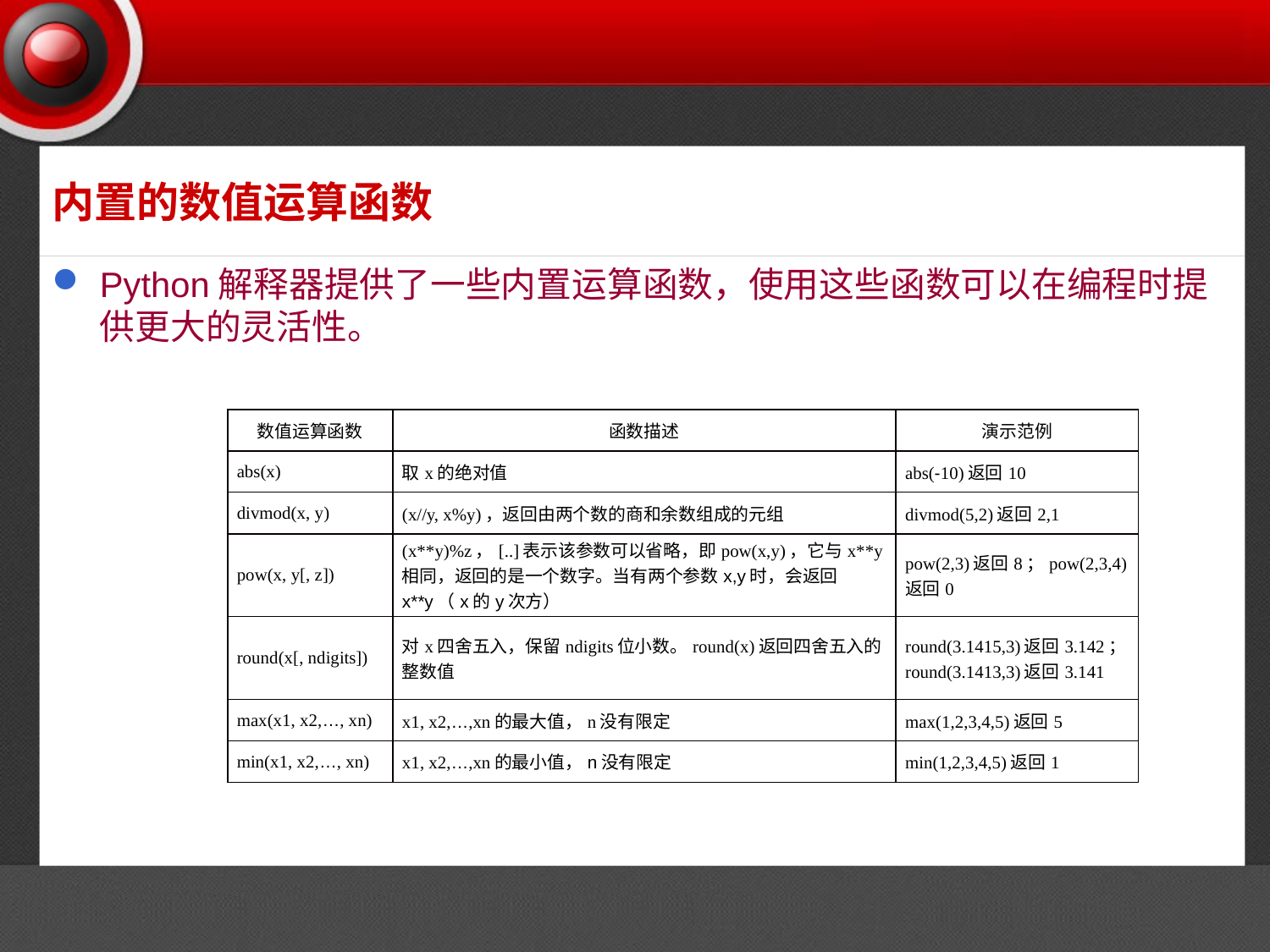

# 内置的数值运算函数
Python解释器提供了一些内置运算函数，使用这些函数可以在编程时提供更大的灵活性。

| 数值运算函数 | 函数描述 | 演示范例 |
| --- | --- | --- |
| abs(x) | 取x的绝对值 | abs(-10)返回10 |
| divmod(x, y) | (x//y, x%y)，返回由两个数的商和余数组成的元组 | divmod(5,2)返回2,1 |
| pow(x, y[, z]) | (x\*\*y)%z，[..]表示该参数可以省略，即pow(x,y)，它与x\*\*y相同，返回的是一个数字。当有两个参数x,y时，会返回x\*\*y（x的y次方） | pow(2,3)返回8；pow(2,3,4)返回0 |
| round(x[, ndigits]) | 对x四舍五入，保留ndigits位小数。round(x)返回四舍五入的整数值 | round(3.1415,3)返回3.142；round(3.1413,3)返回3.141 |
| max(x1, x2,…, xn) | x1, x2,…,xn的最大值，n没有限定 | max(1,2,3,4,5)返回5 |
| min(x1, x2,…, xn) | x1, x2,…,xn的最小值，n没有限定 | min(1,2,3,4,5)返回1 |